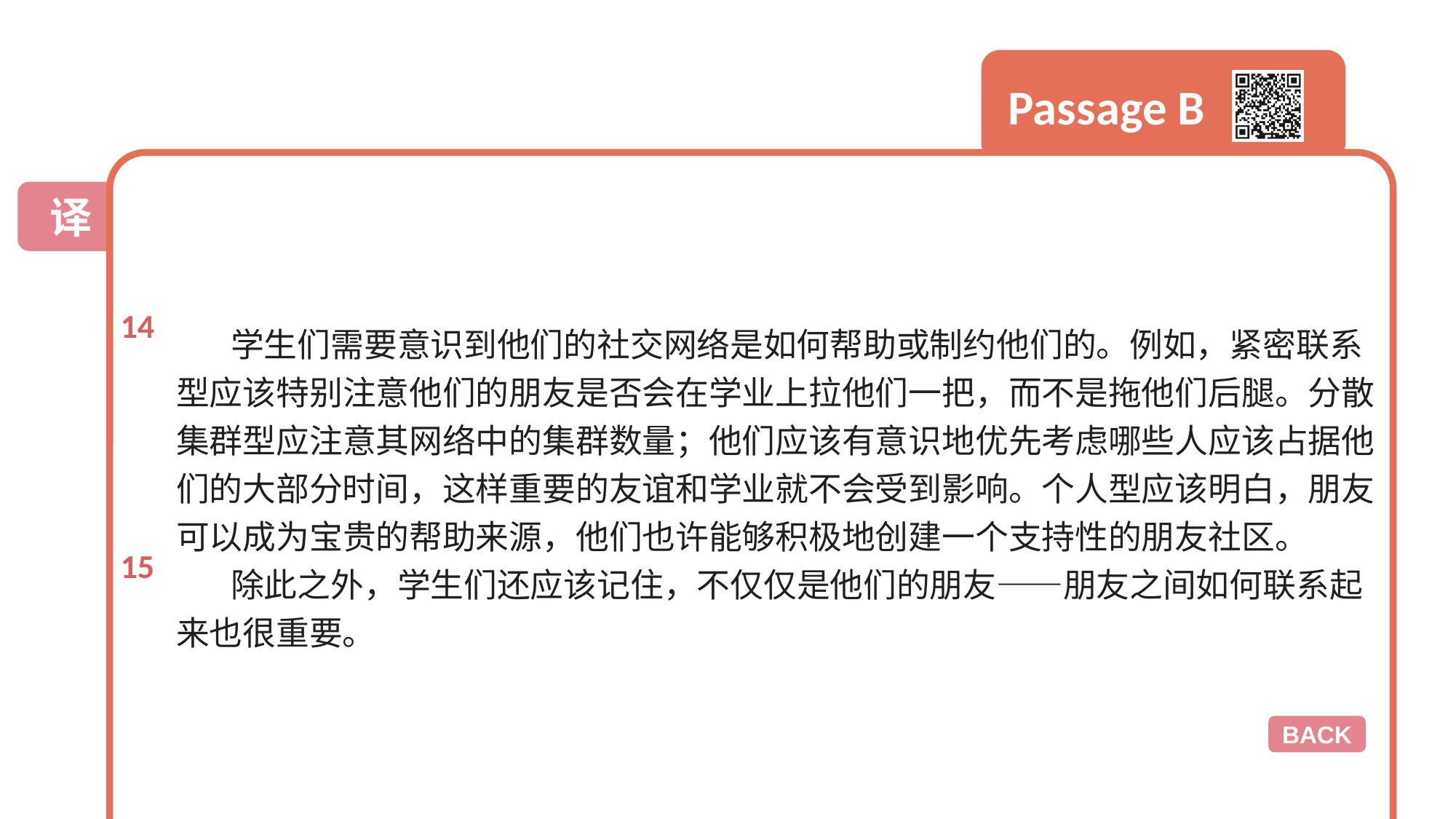

学生们需要意识到他们的社交网络是如何帮助或制约他们的。例如，紧密联系型应该特别注意他们的朋友是否会在学业上拉他们一把，而不是拖他们后腿。分散集群型应注意其网络中的集群数量；他们应该有意识地优先考虑哪些人应该占据他们的大部分时间，这样重要的友谊和学业就不会受到影响。个人型应该明白，朋友可以成为宝贵的帮助来源，他们也许能够积极地创建一个支持性的朋友社区。
除此之外，学生们还应该记住，不仅仅是他们的朋友——朋友之间如何联系起来也很重要。

14

15

BACK